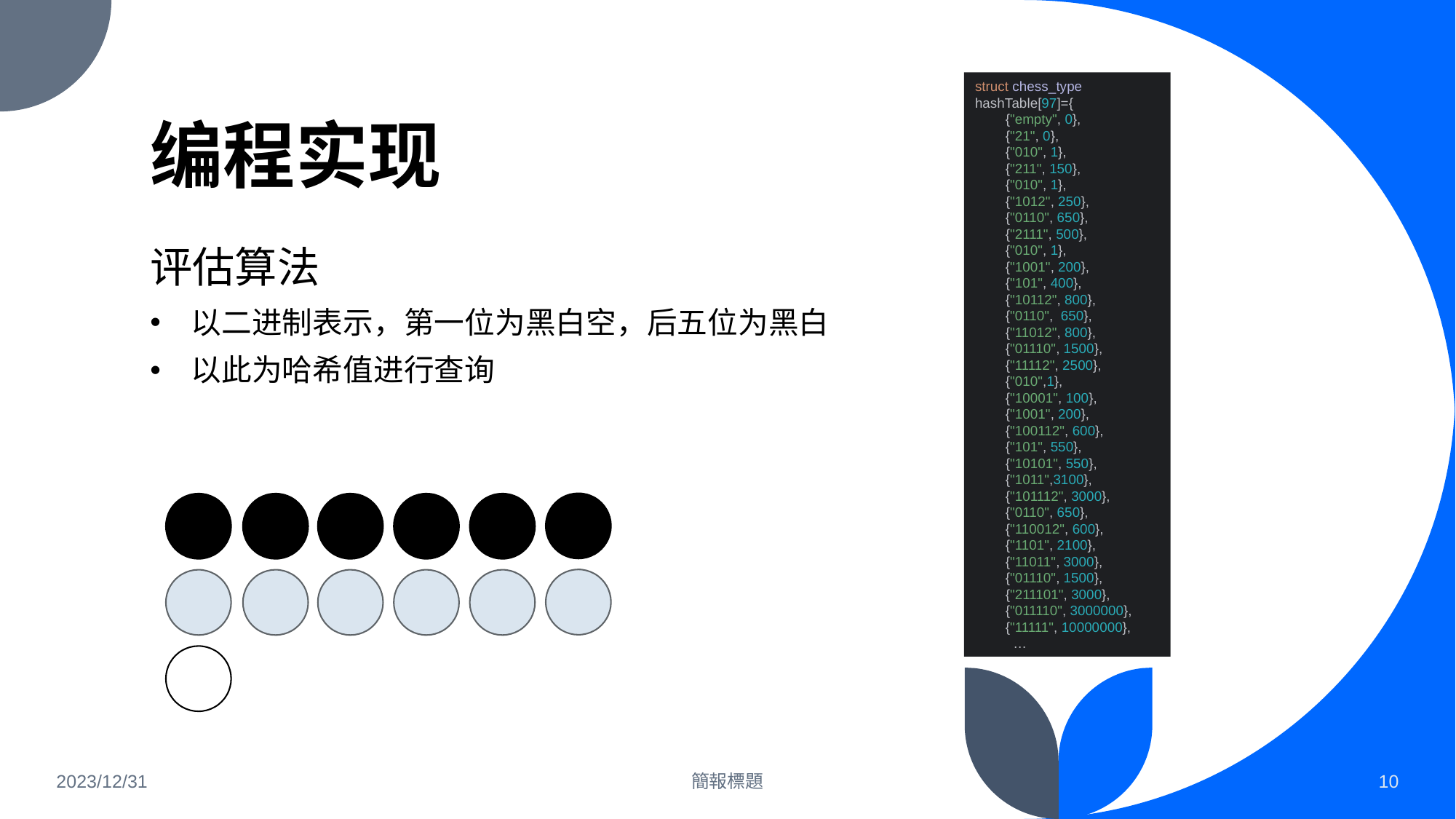

# 编程实现
struct chess_type hashTable[97]={
        {"empty", 0},
        {"21", 0},
        {"010", 1},
        {"211", 150},
        {"010", 1},
        {"1012", 250},
        {"0110", 650},
        {"2111", 500},
        {"010", 1},
        {"1001", 200},
        {"101", 400},
        {"10112", 800},
        {"0110",  650},
        {"11012", 800},
        {"01110", 1500},
        {"11112", 2500},
        {"010",1},
        {"10001", 100},
        {"1001", 200},
        {"100112", 600},
        {"101", 550},
        {"10101", 550},
        {"1011",3100},
        {"101112", 3000},
        {"0110", 650},
        {"110012", 600},
        {"1101", 2100},
        {"11011", 3000},
        {"01110", 1500},
        {"211101", 3000},
        {"011110", 3000000},
        {"11111", 10000000},
          …
评估算法
以二进制表示，第一位为黑白空，后五位为黑白
以此为哈希值进行查询

2023/12/31
簡報標題
10